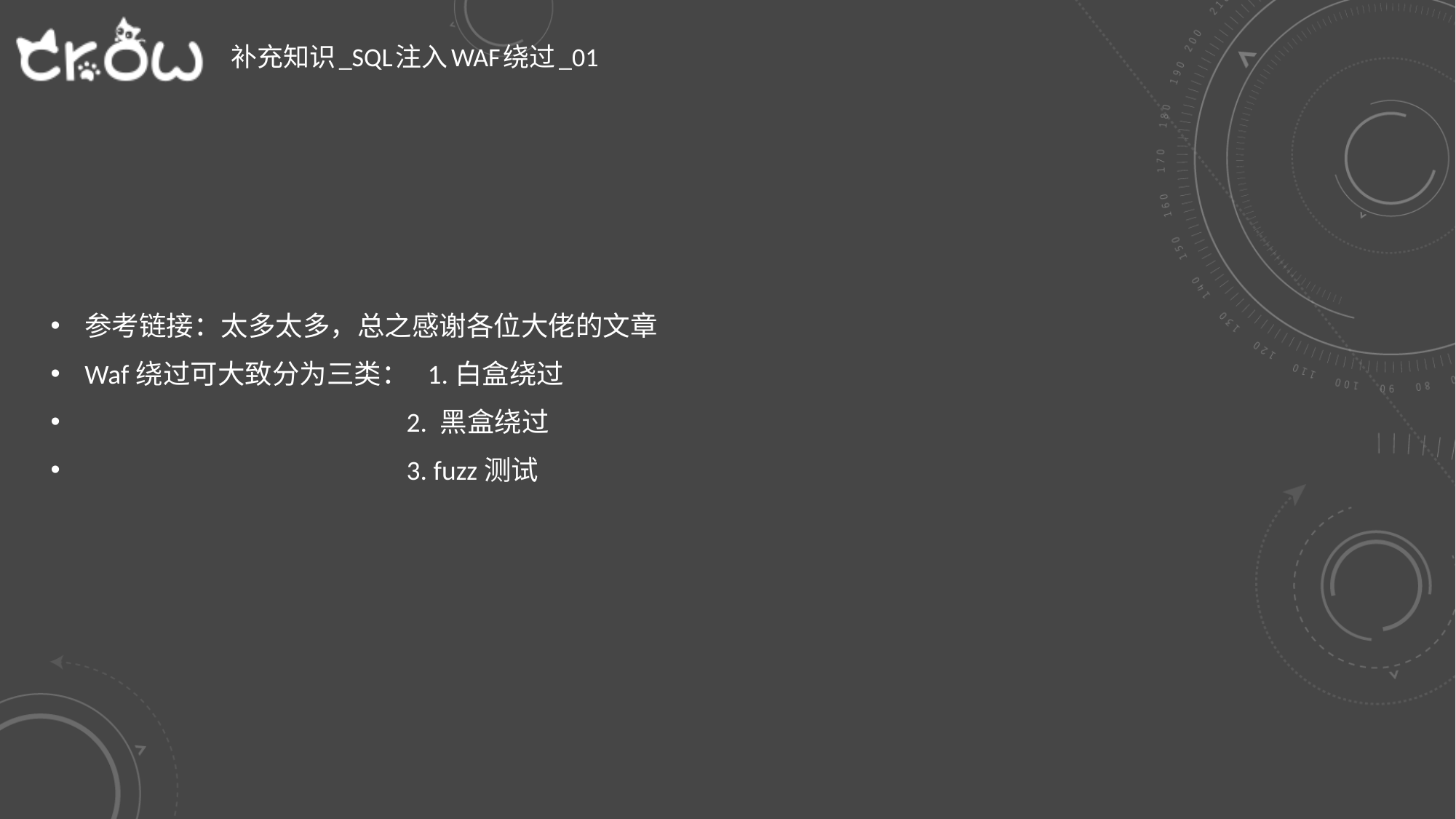

# 补充知识_sql注入WAF绕过_01
参考链接：太多太多，总之感谢各位大佬的文章
Waf绕过可大致分为三类：  1.白盒绕过
                                                    2. 黑盒绕过
                                                    3. fuzz测试